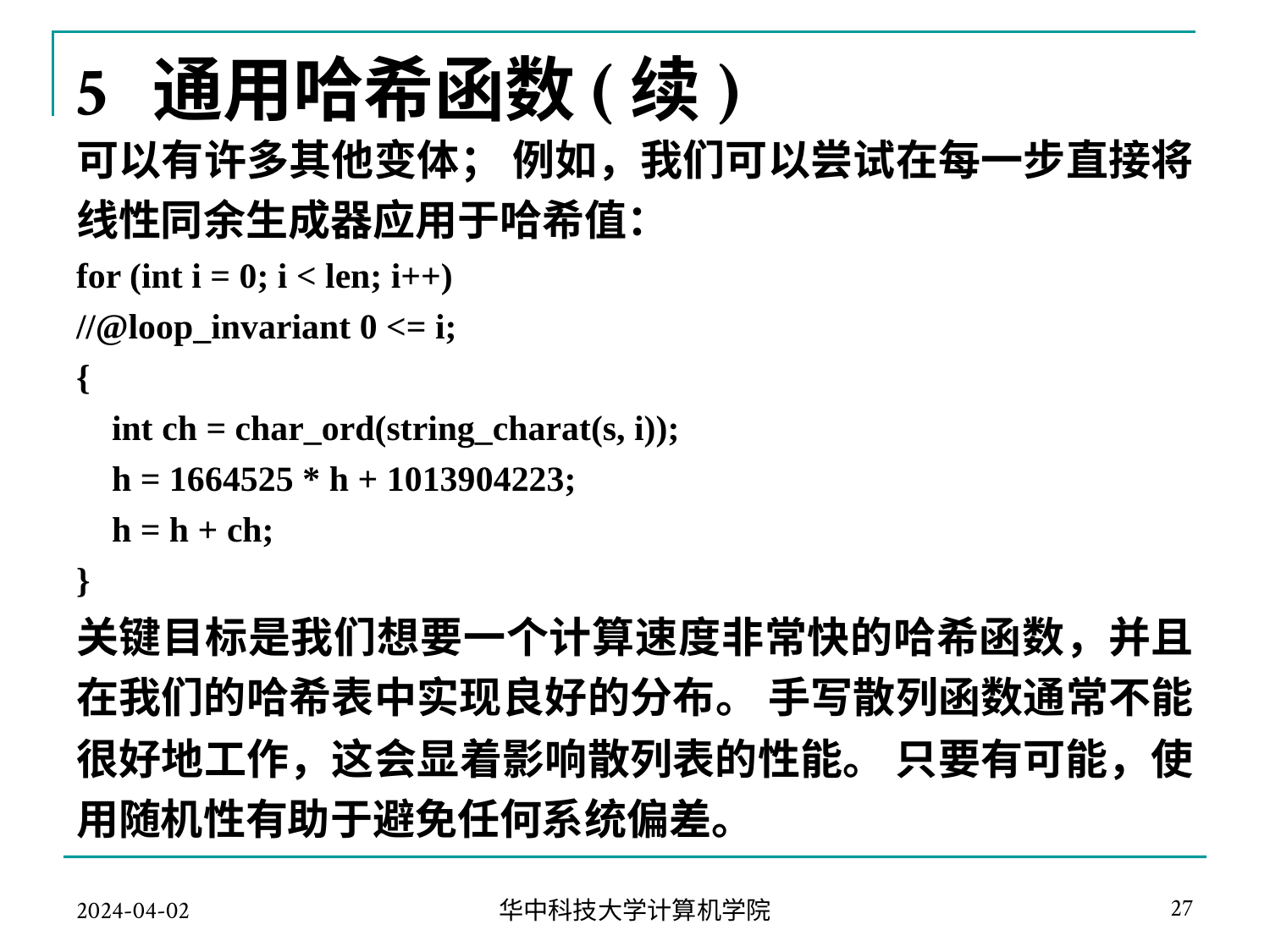

# 5  通用哈希函数(续)
可以有许多其他变体； 例如，我们可以尝试在每一步直接将线性同余生成器应用于哈希值：
for (int i = 0; i < len; i++)
//@loop_invariant 0 <= i;
{
    int ch = char_ord(string_charat(s, i));
    h = 1664525 * h + 1013904223;
    h = h + ch;
}
关键目标是我们想要一个计算速度非常快的哈希函数，并且在我们的哈希表中实现良好的分布。 手写散列函数通常不能很好地工作，这会显着影响散列表的性能。 只要有可能，使用随机性有助于避免任何系统偏差。
2024-04-02
27
华中科技大学计算机学院